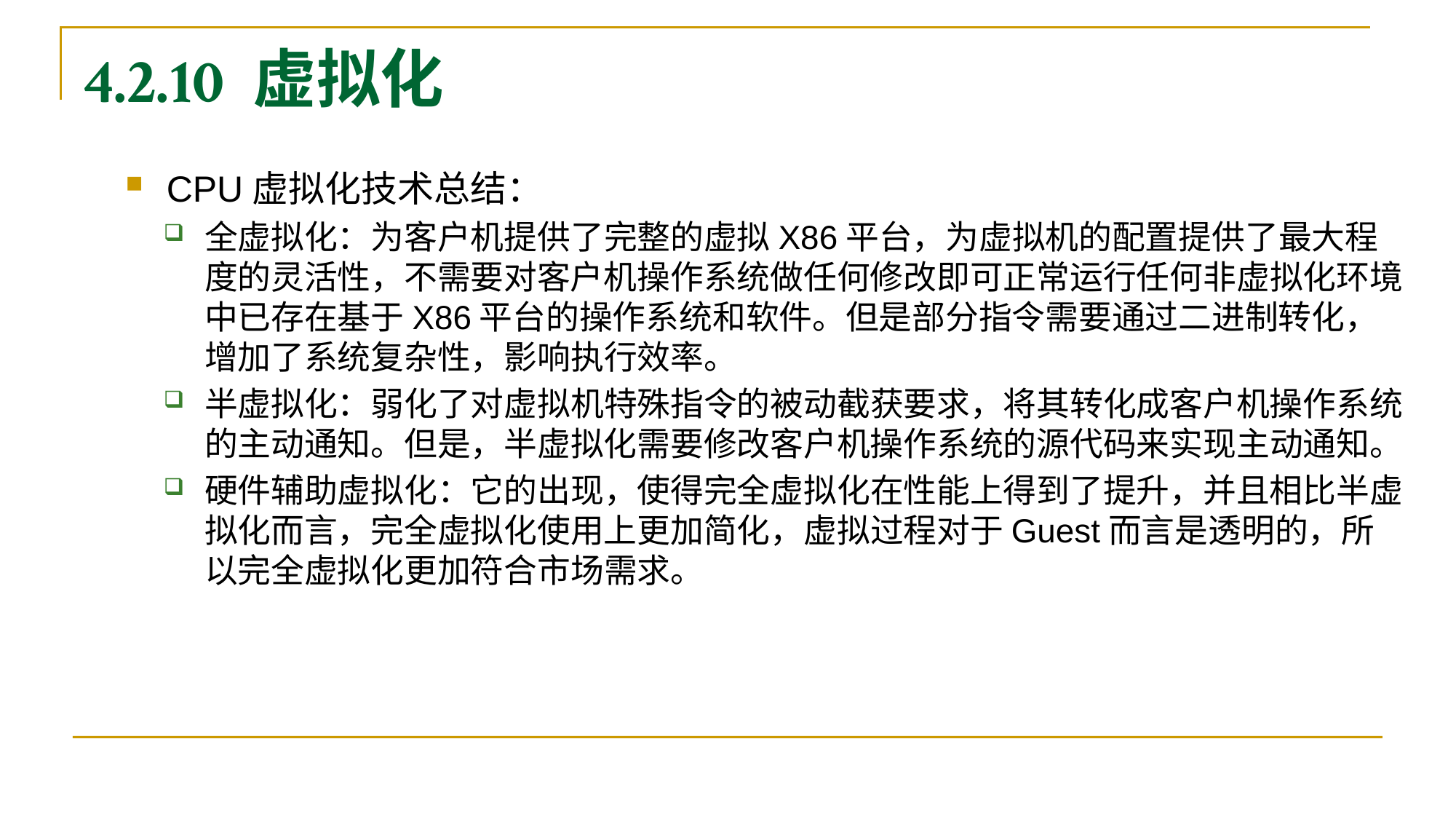

# 4.2.10 虚拟化
CPU虚拟化技术总结：
全虚拟化：为客户机提供了完整的虚拟X86平台，为虚拟机的配置提供了最大程度的灵活性，不需要对客户机操作系统做任何修改即可正常运行任何非虚拟化环境中已存在基于X86平台的操作系统和软件。但是部分指令需要通过二进制转化，增加了系统复杂性，影响执行效率。
半虚拟化：弱化了对虚拟机特殊指令的被动截获要求，将其转化成客户机操作系统的主动通知。但是，半虚拟化需要修改客户机操作系统的源代码来实现主动通知。
硬件辅助虚拟化：它的出现，使得完全虚拟化在性能上得到了提升，并且相比半虚拟化而言，完全虚拟化使用上更加简化，虚拟过程对于Guest而言是透明的，所以完全虚拟化更加符合市场需求。